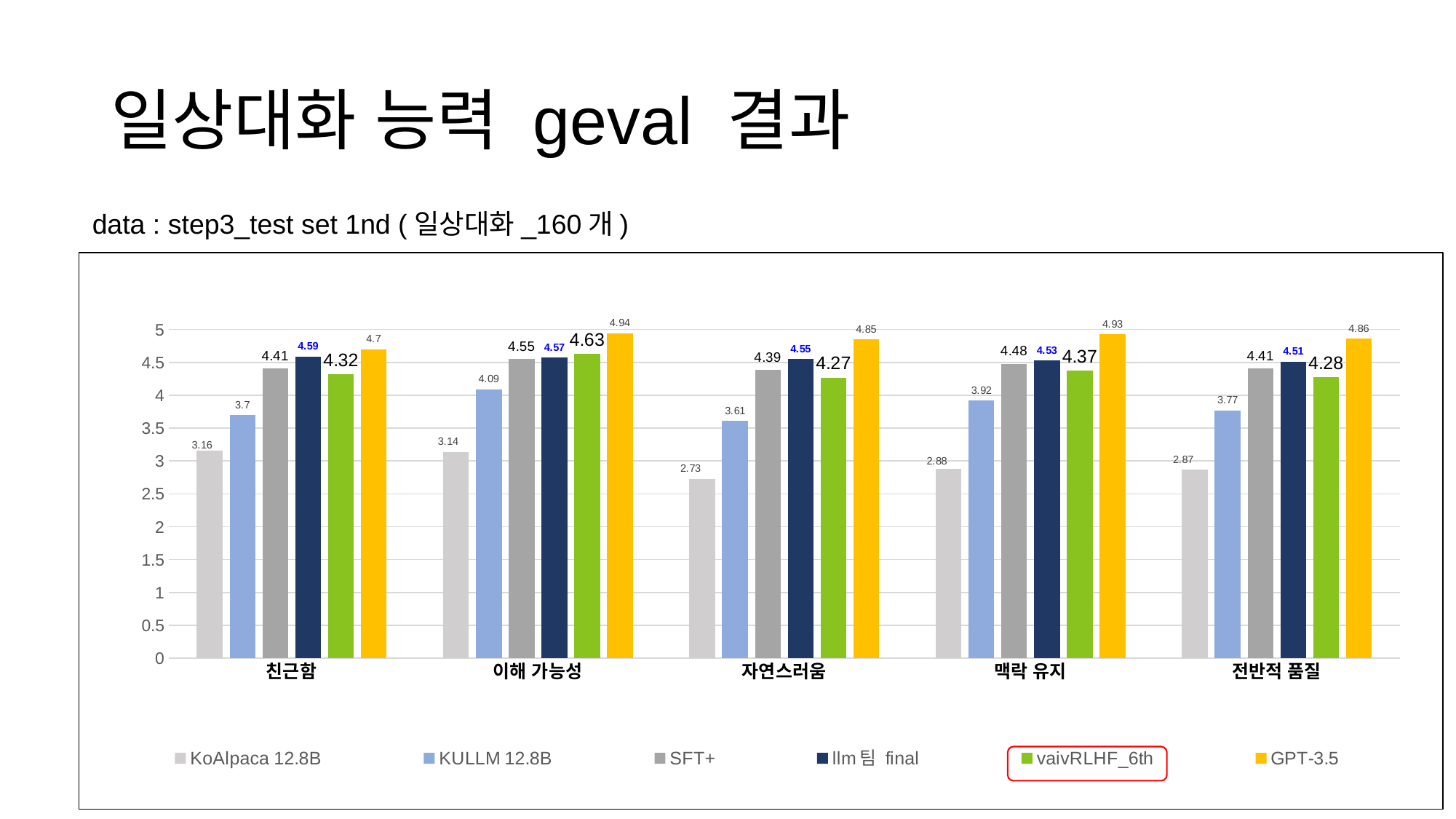

# 일상대화 능력 geval 결과
data : step3_test set 1nd (일상대화_160개)

### Chart

| Category | KoAlpaca 12.8B | KULLM 12.8B | SFT+ | llm팀 final | vaivRLHF_6th | GPT-3.5 |
|---|---|---|---|---|---|---|
| 친근함 | 3.16 | 3.7 | 4.41 | 4.59 | 4.32 | 4.7 |
| 이해 가능성 | 3.14 | 4.09 | 4.55 | 4.57 | 4.63 | 4.94 |
| 자연스러움 | 2.73 | 3.61 | 4.39 | 4.55 | 4.27 | 4.85 |
| 맥락 유지 | 2.88 | 3.92 | 4.48 | 4.53 | 4.37 | 4.93 |
| 전반적 품질 | 2.87 | 3.77 | 4.41 | 4.51 | 4.28 | 4.86 |